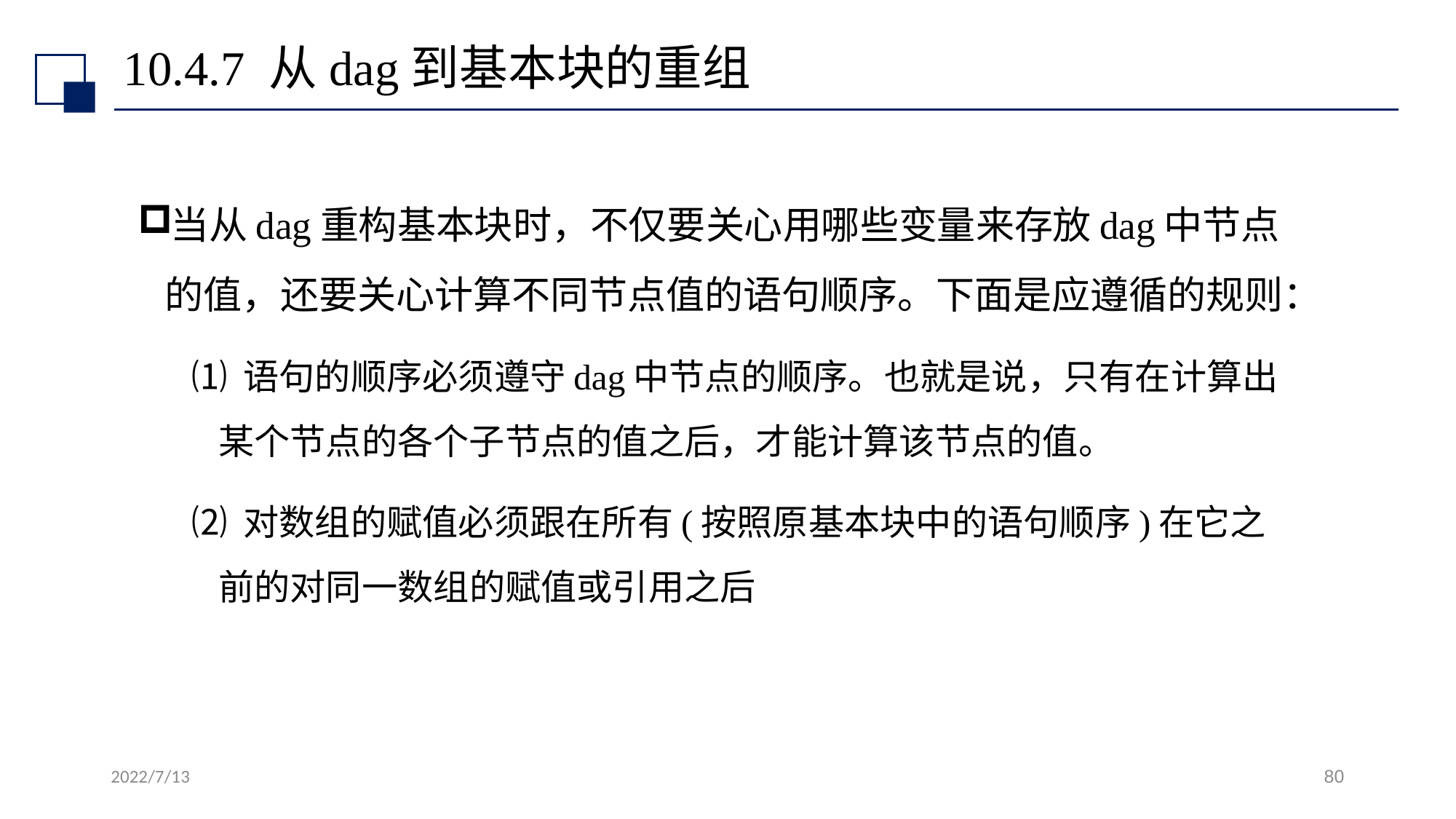

# 10.4.7 从dag到基本块的重组
当从dag重构基本块时，不仅要关心用哪些变量来存放dag中节点的值，还要关心计算不同节点值的语句顺序。下面是应遵循的规则：
⑴ 语句的顺序必须遵守dag中节点的顺序。也就是说，只有在计算出某个节点的各个子节点的值之后，才能计算该节点的值。
⑵ 对数组的赋值必须跟在所有(按照原基本块中的语句顺序)在它之前的对同一数组的赋值或引用之后
2022/7/13
80